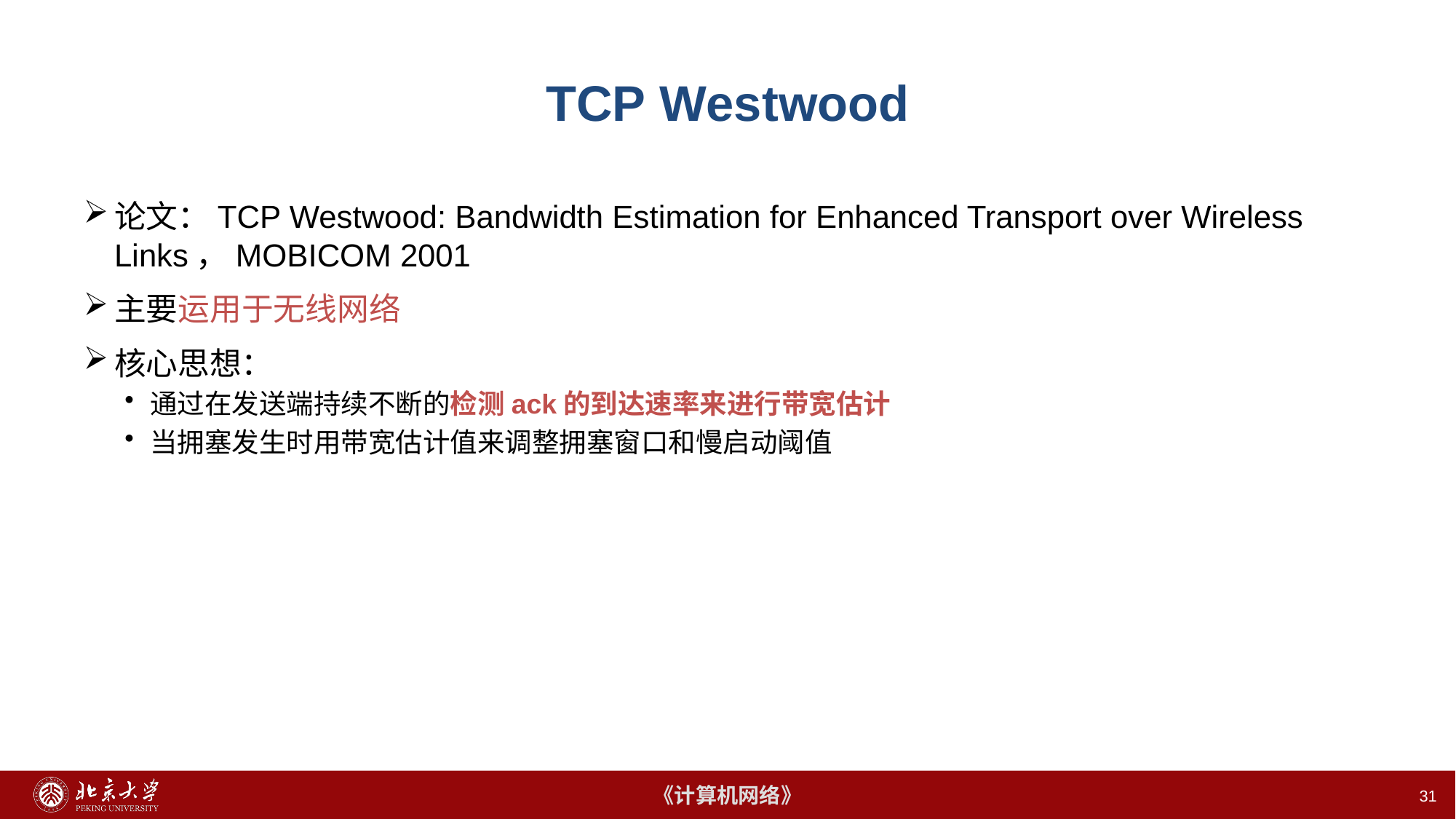

# TCP Westwood
论文：TCP Westwood: Bandwidth Estimation for Enhanced Transport over Wireless Links，MOBICOM 2001
主要运用于无线网络
核心思想：
通过在发送端持续不断的检测ack的到达速率来进行带宽估计
当拥塞发生时用带宽估计值来调整拥塞窗口和慢启动阈值
31